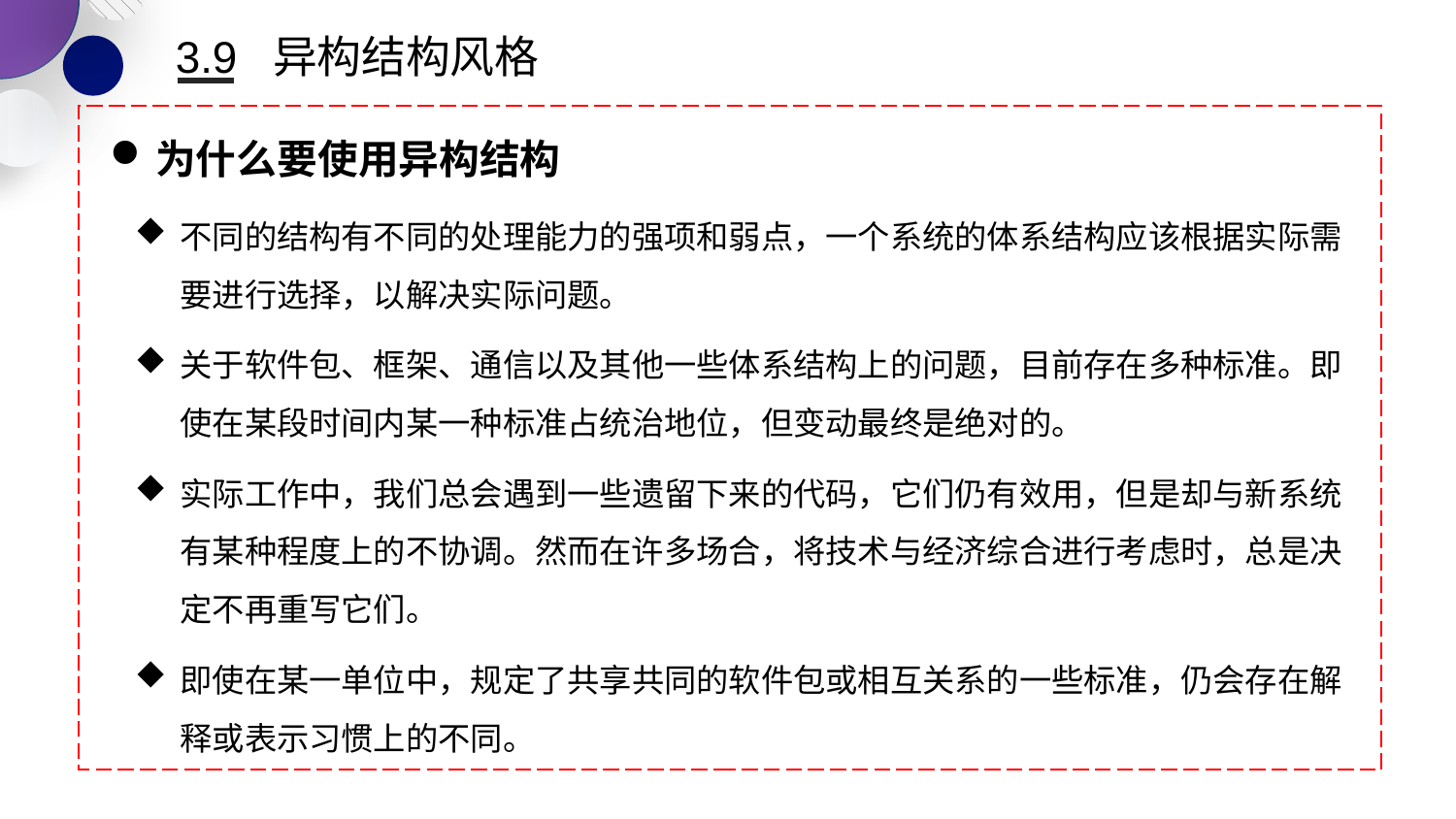

3.9  异构结构风格

为什么要使用异构结构
不同的结构有不同的处理能力的强项和弱点，一个系统的体系结构应该根据实际需要进行选择，以解决实际问题。
关于软件包、框架、通信以及其他一些体系结构上的问题，目前存在多种标准。即使在某段时间内某一种标准占统治地位，但变动最终是绝对的。
实际工作中，我们总会遇到一些遗留下来的代码，它们仍有效用，但是却与新系统有某种程度上的不协调。然而在许多场合，将技术与经济综合进行考虑时，总是决定不再重写它们。
即使在某一单位中，规定了共享共同的软件包或相互关系的一些标准，仍会存在解释或表示习惯上的不同。